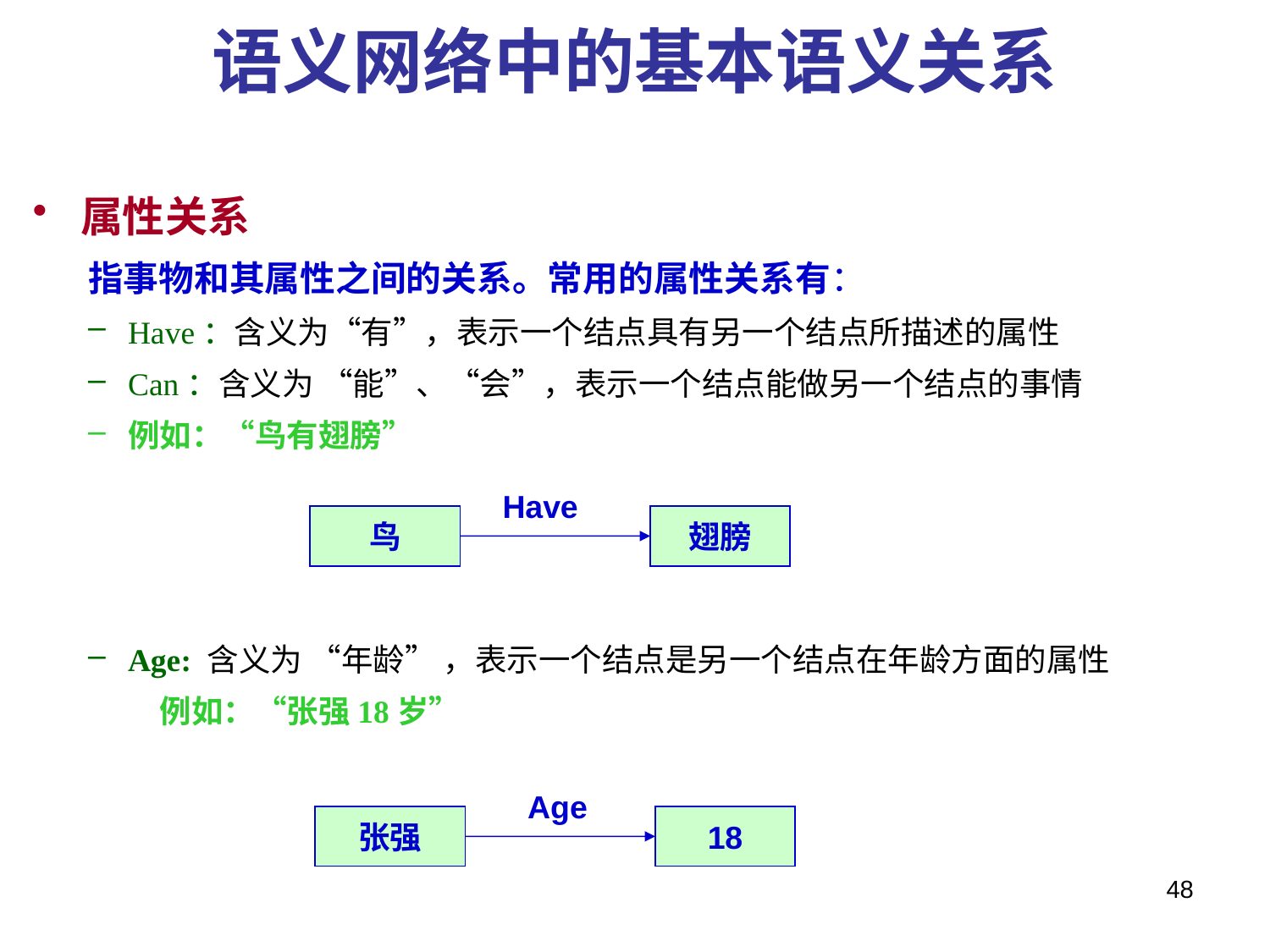

# 语义网络中的基本语义关系
属性关系
指事物和其属性之间的关系。常用的属性关系有：
Have：含义为“有”，表示一个结点具有另一个结点所描述的属性
Can：含义为 “能”、“会”，表示一个结点能做另一个结点的事情
例如：“鸟有翅膀”

Age: 含义为 “年龄” ，表示一个结点是另一个结点在年龄方面的属性
	例如：“张强18岁”
Have
鸟
翅膀

Age
张强
18

48